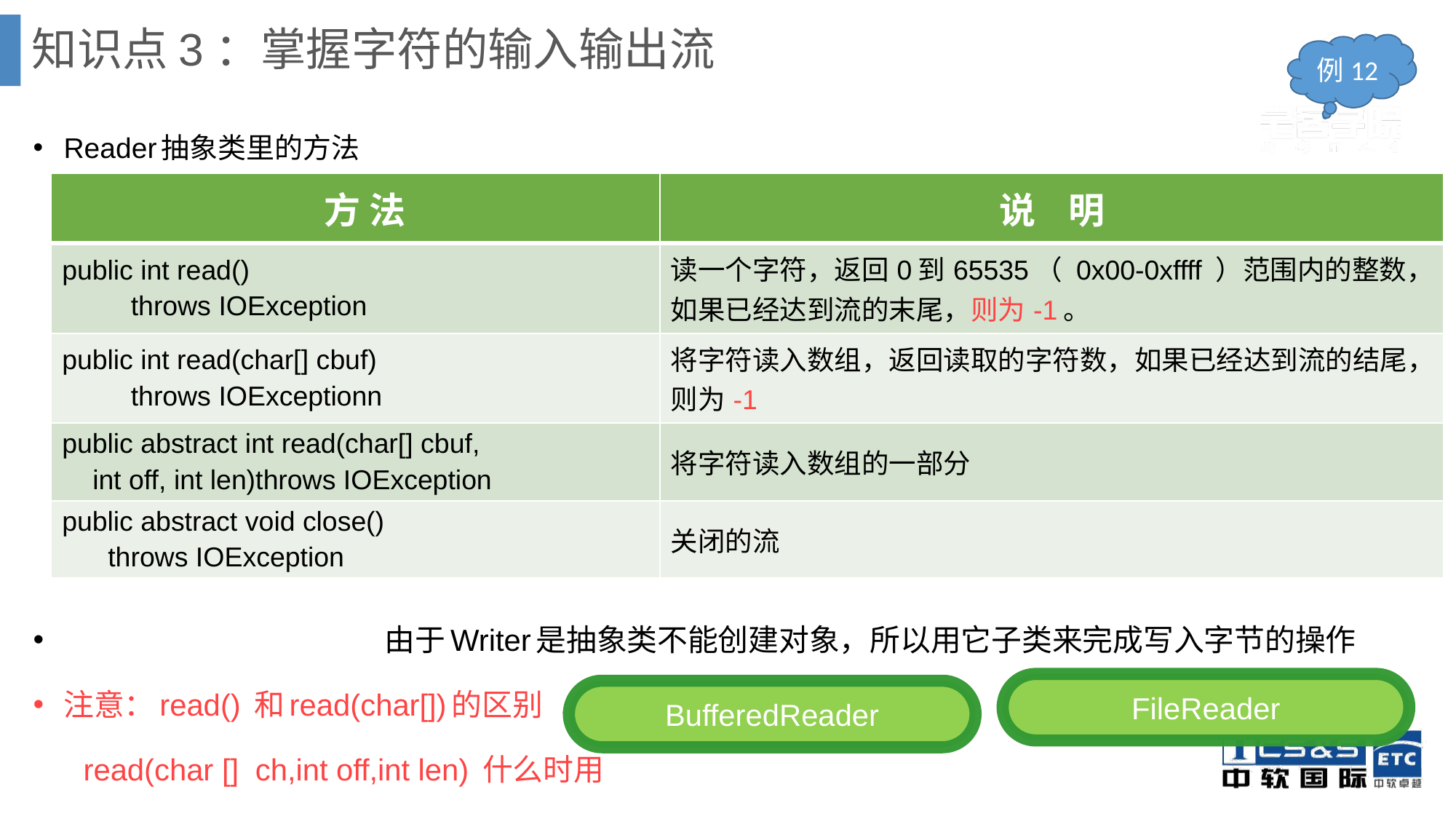

# 知识点3：掌握字符的输入输出流
例12
Reader抽象类里的方法

                                               由于Writer是抽象类不能创建对象，所以用它子类来完成写入字节的操作
注意：read() 和read(char[])的区别
      read(char []  ch,int off,int len) 什么时用

| 方 法 | 说 明 |
| --- | --- |
| public int read() throws IOException | 读一个字符，返回0到65535（ 0x00-0xffff ）范围内的整数，如果已经达到流的末尾，则为-1。 |
| public int read(char[] cbuf) throws IOExceptionn | 将字符读入数组，返回读取的字符数，如果已经达到流的结尾，则为-1 |
| public abstract int read(char[] cbuf, int off, int len)throws IOException | 将字符读入数组的一部分 |
| public abstract void close() throws IOException | 关闭的流 |
FileReader
BufferedReader